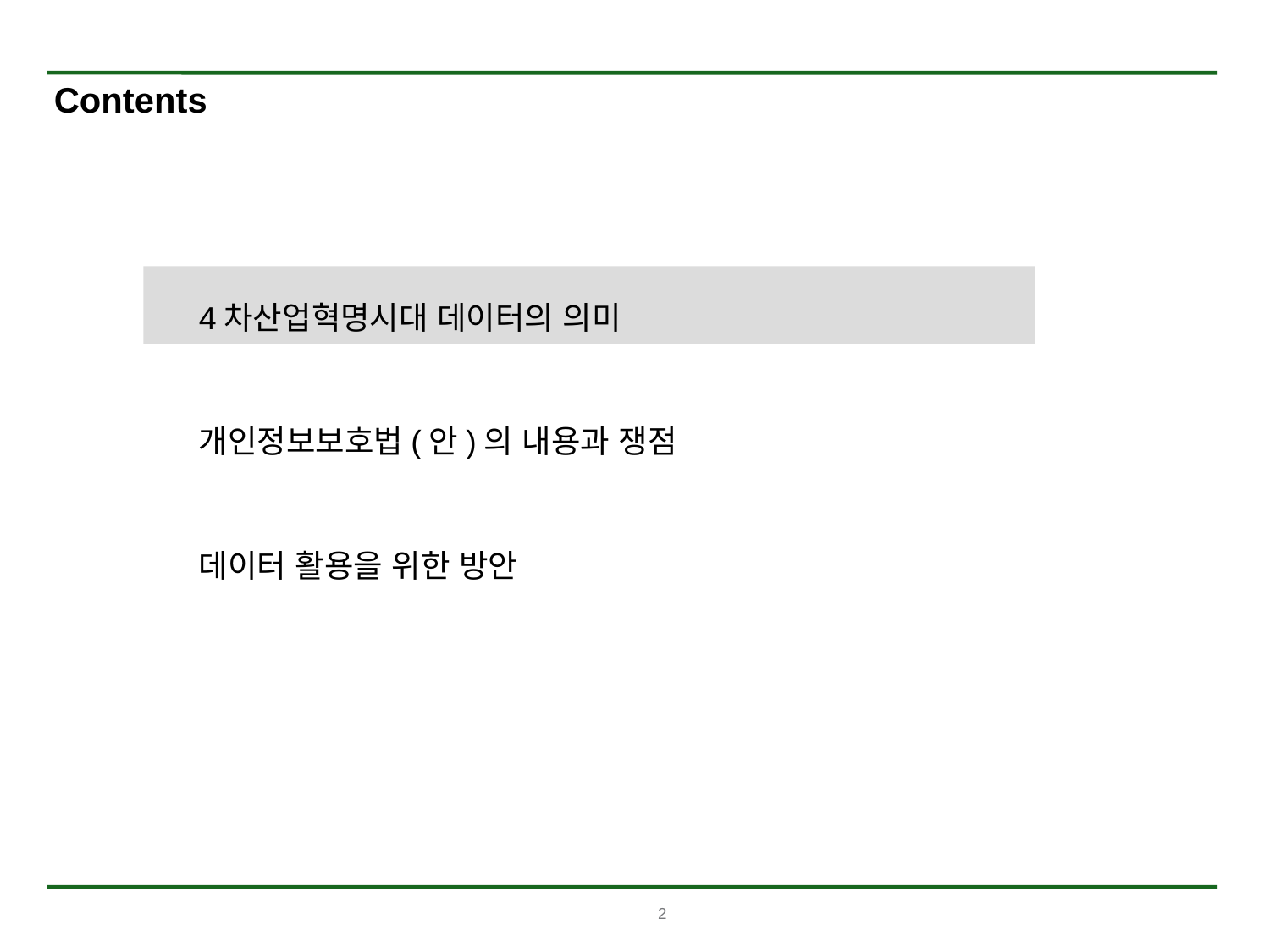

# Contents
4차산업혁명시대 데이터의 의미
개인정보보호법(안)의 내용과 쟁점
데이터 활용을 위한 방안